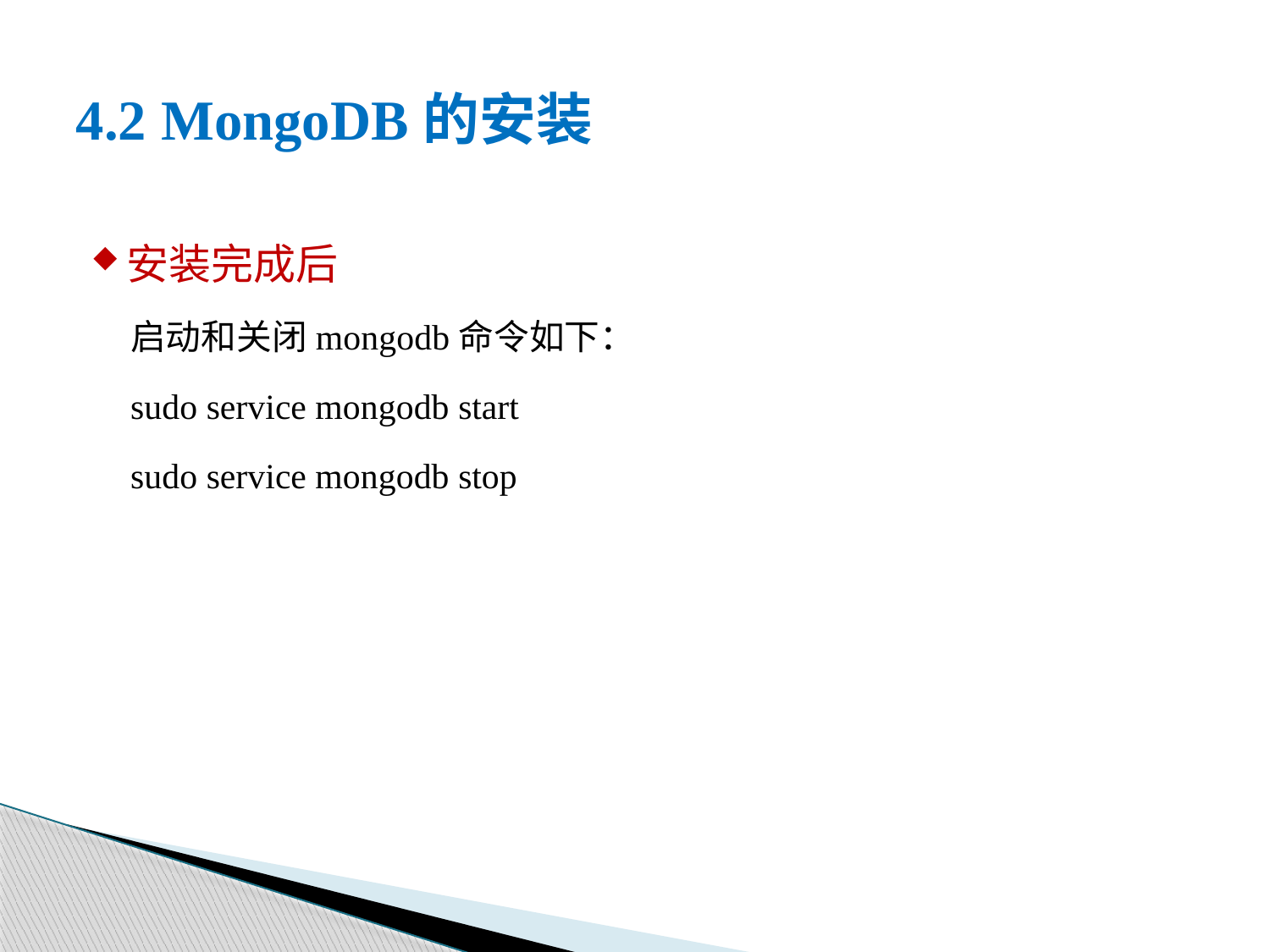

# 4.2 MongoDB的安装
安装完成后
启动和关闭mongodb命令如下：
sudo service mongodb start
sudo service mongodb stop